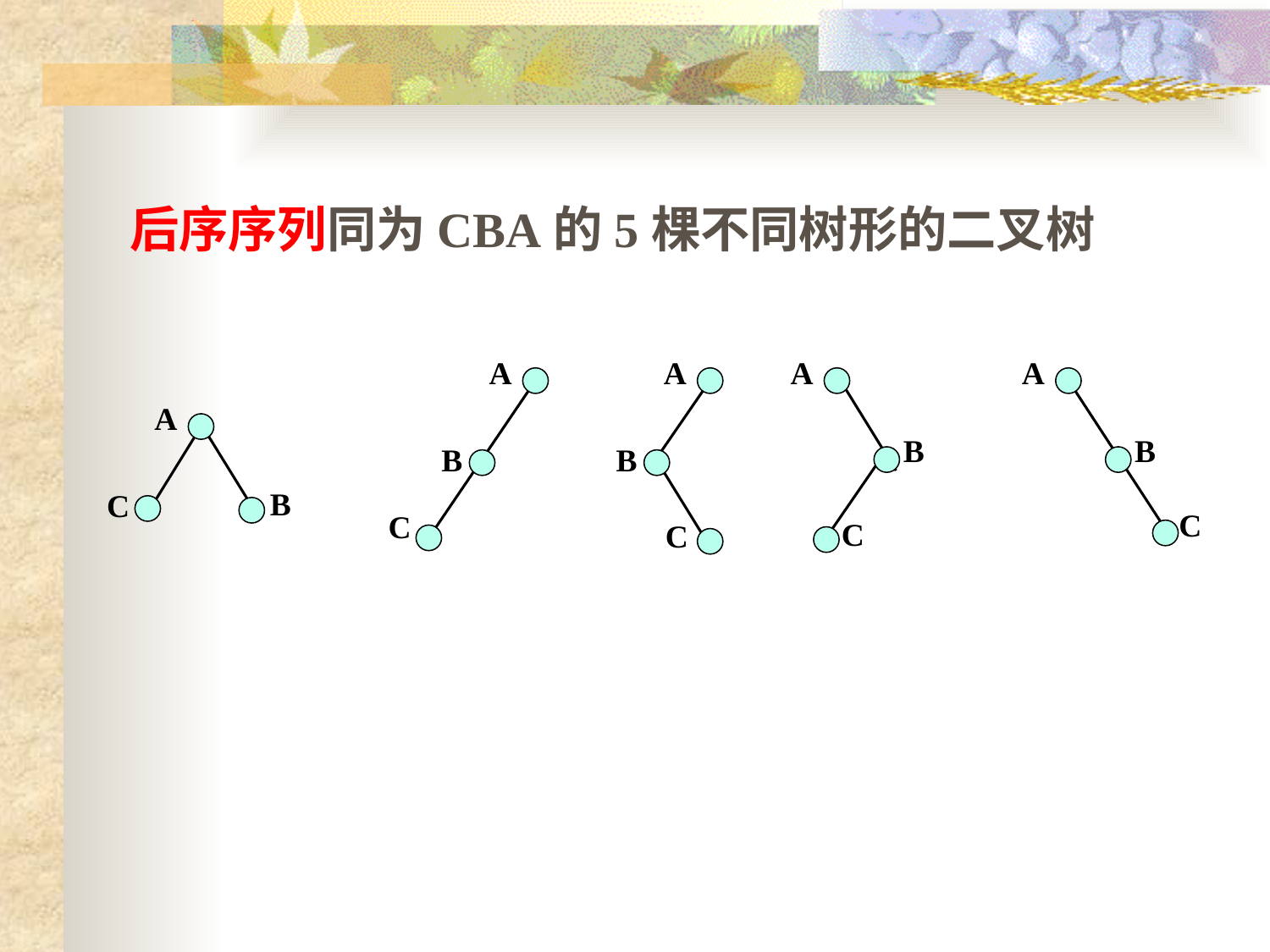

后序序列同为CBA的5棵不同树形的二叉树
A

B

C

A

B

C

A

B

C

A

B

C

A

B
C